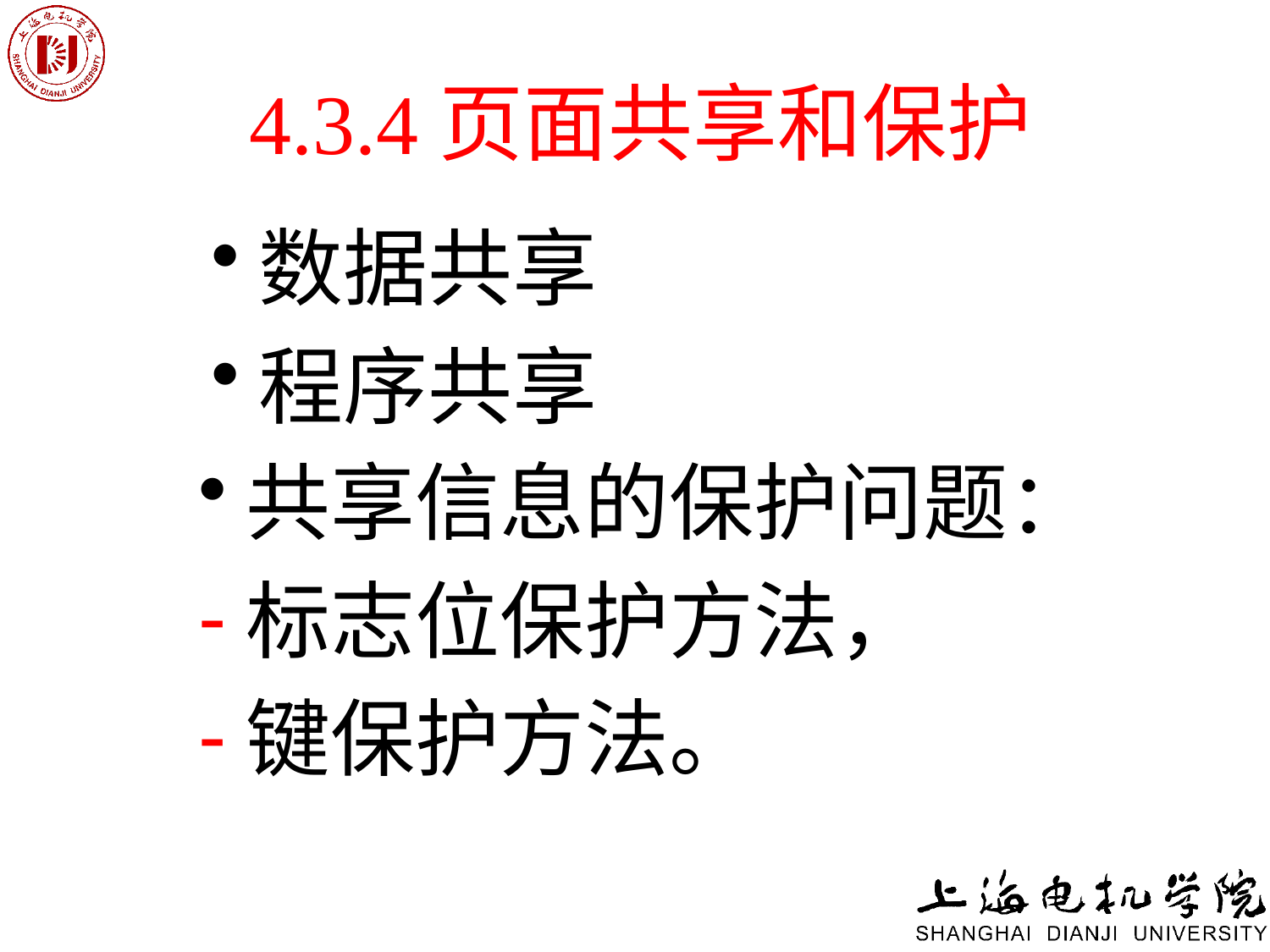

# 4.3.4页面共享和保护
数据共享
程序共享
共享信息的保护问题：
标志位保护方法，
键保护方法。